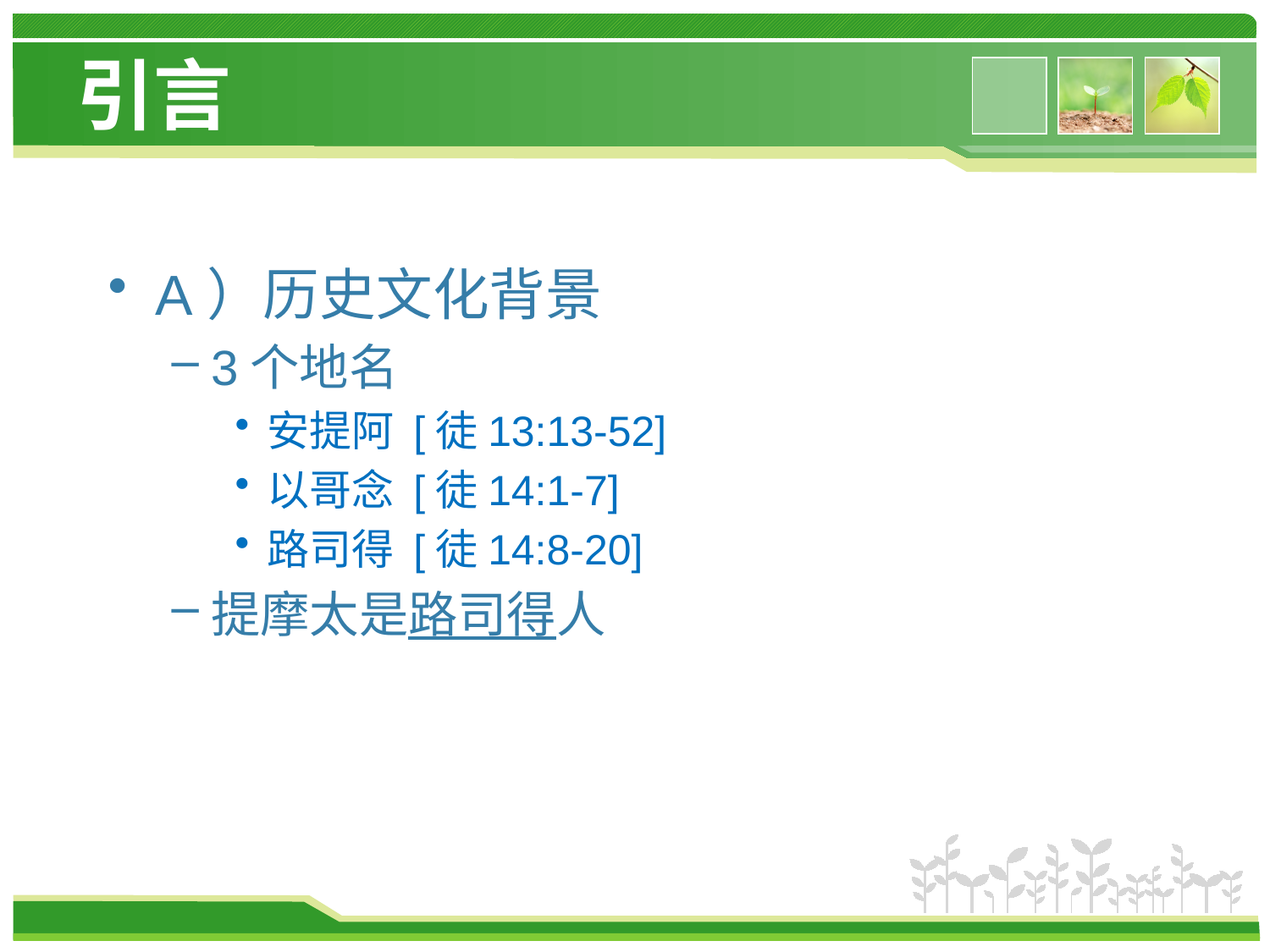

# 引言
A）历史文化背景
3个地名
安提阿 [徒13:13-52]
以哥念 [徒14:1-7]
路司得 [徒14:8-20]
提摩太是路司得人